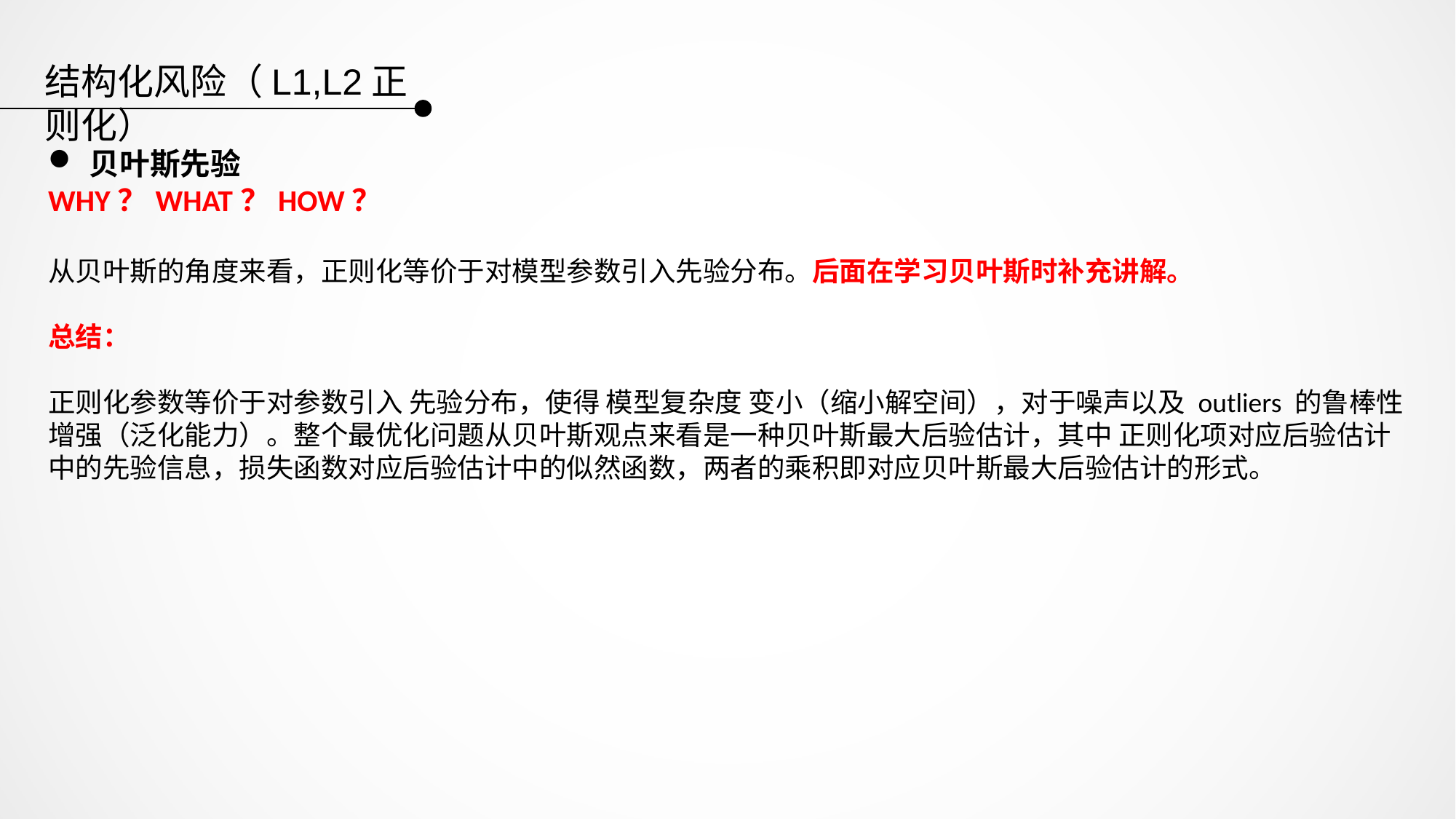

结构化风险（L1,L2正则化）

贝叶斯先验
WHY？WHAT？HOW？

从贝叶斯的角度来看，正则化等价于对模型参数引入先验分布。后面在学习贝叶斯时补充讲解。

总结：

正则化参数等价于对参数引入 先验分布，使得 模型复杂度 变小（缩小解空间），对于噪声以及 outliers 的鲁棒性增强（泛化能力）。整个最优化问题从贝叶斯观点来看是一种贝叶斯最大后验估计，其中 正则化项对应后验估计中的先验信息，损失函数对应后验估计中的似然函数，两者的乘积即对应贝叶斯最大后验估计的形式。